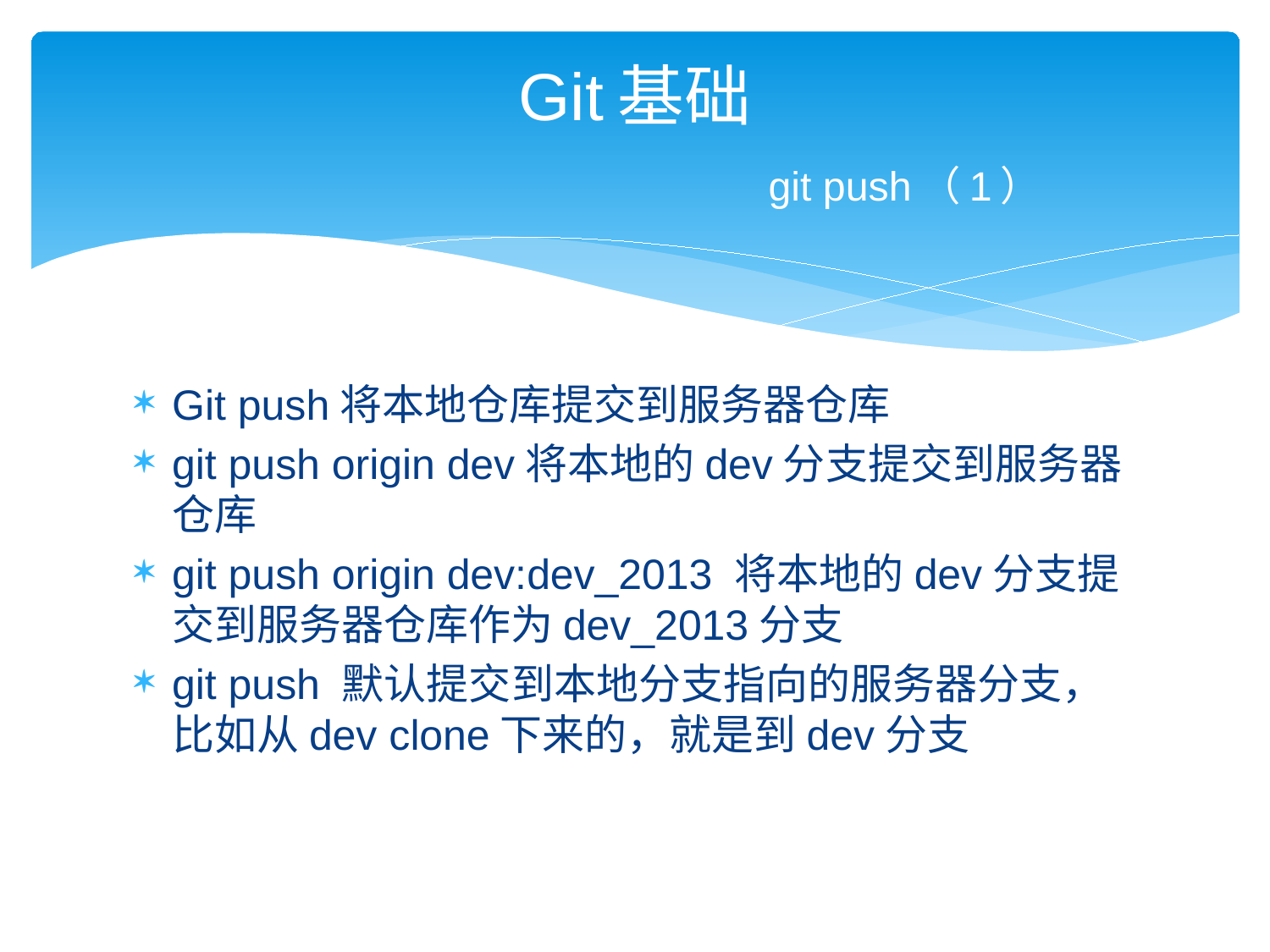

# Git基础 git push（1）
Git push将本地仓库提交到服务器仓库
git push origin dev将本地的dev分支提交到服务器仓库
git push origin dev:dev_2013 将本地的dev分支提交到服务器仓库作为dev_2013分支
git push 默认提交到本地分支指向的服务器分支，比如从dev clone下来的，就是到dev分支